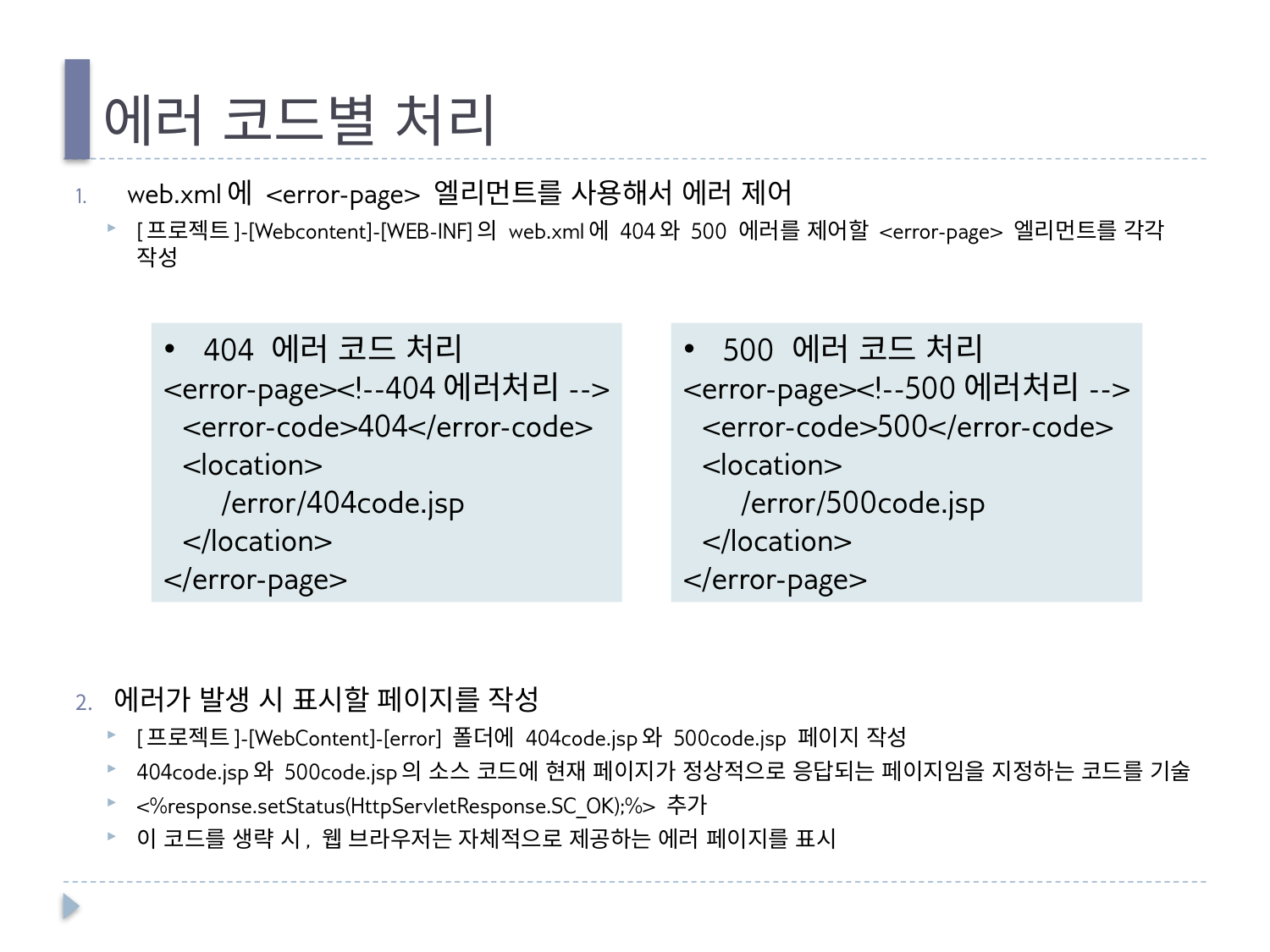

# 에러 코드별 처리
web.xml에 <error-page> 엘리먼트를 사용해서 에러 제어
[프로젝트]-[Webcontent]-[WEB-INF]의 web.xml에 404와 500 에러를 제어할 <error-page> 엘리먼트를 각각 작성

에러가 발생 시 표시할 페이지를 작성
[프로젝트]-[WebContent]-[error] 폴더에 404code.jsp와 500code.jsp 페이지 작성
404code.jsp와 500code.jsp의 소스 코드에 현재 페이지가 정상적으로 응답되는 페이지임을 지정하는 코드를 기술
<%response.setStatus(HttpServletResponse.SC_OK);%> 추가
이 코드를 생략 시, 웹 브라우저는 자체적으로 제공하는 에러 페이지를 표시
404 에러 코드 처리
<error-page><!--404에러처리-->
  <error-code>404</error-code>
  <location>
      /error/404code.jsp
  </location>
</error-page>
500 에러 코드 처리
<error-page><!--500에러처리-->
  <error-code>500</error-code>
  <location>
      /error/500code.jsp
  </location>
</error-page>